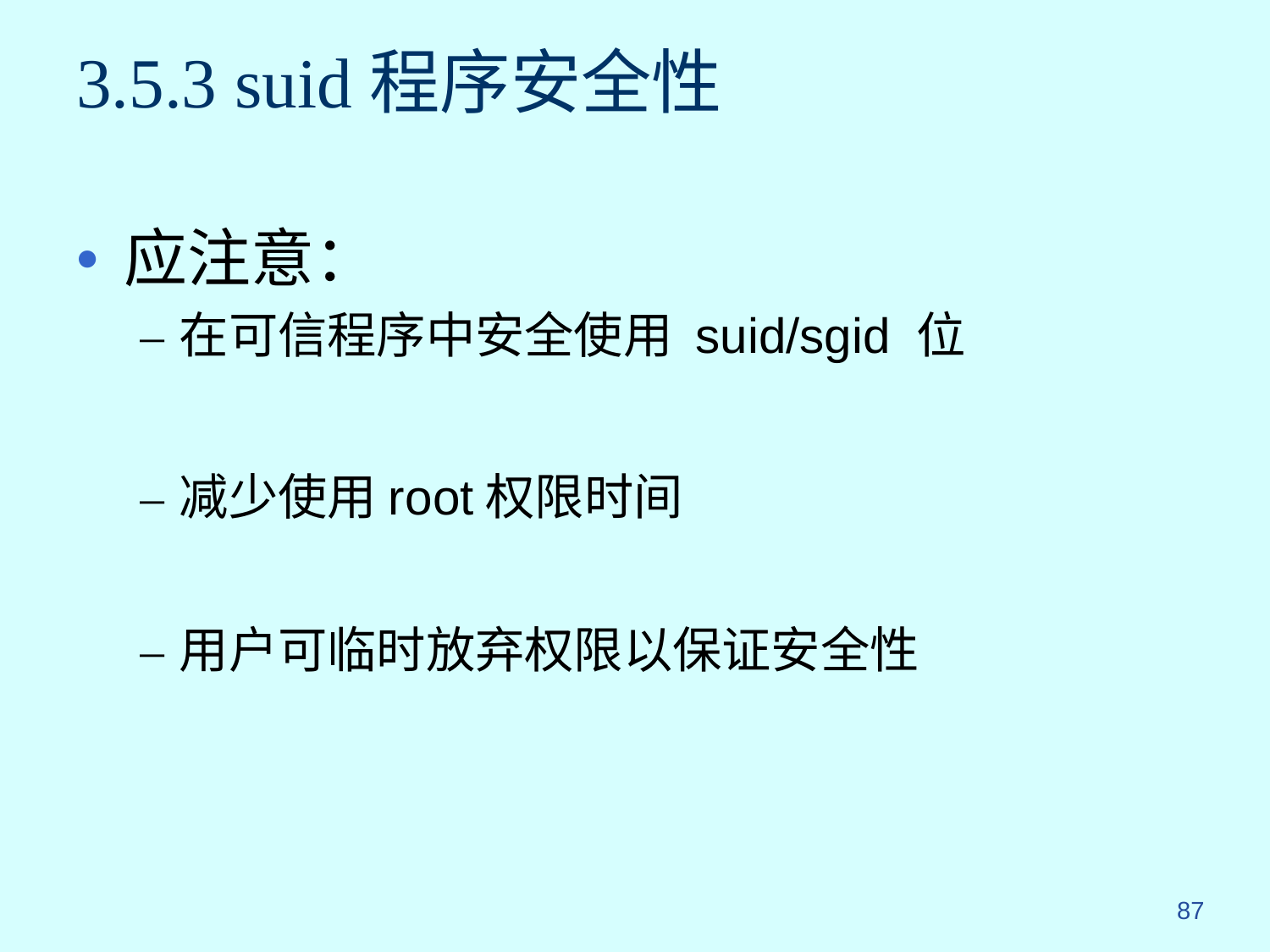

# 3.5.3 suid程序安全性
应注意：
在可信程序中安全使用 suid/sgid 位

减少使用root权限时间

用户可临时放弃权限以保证安全性
87
87